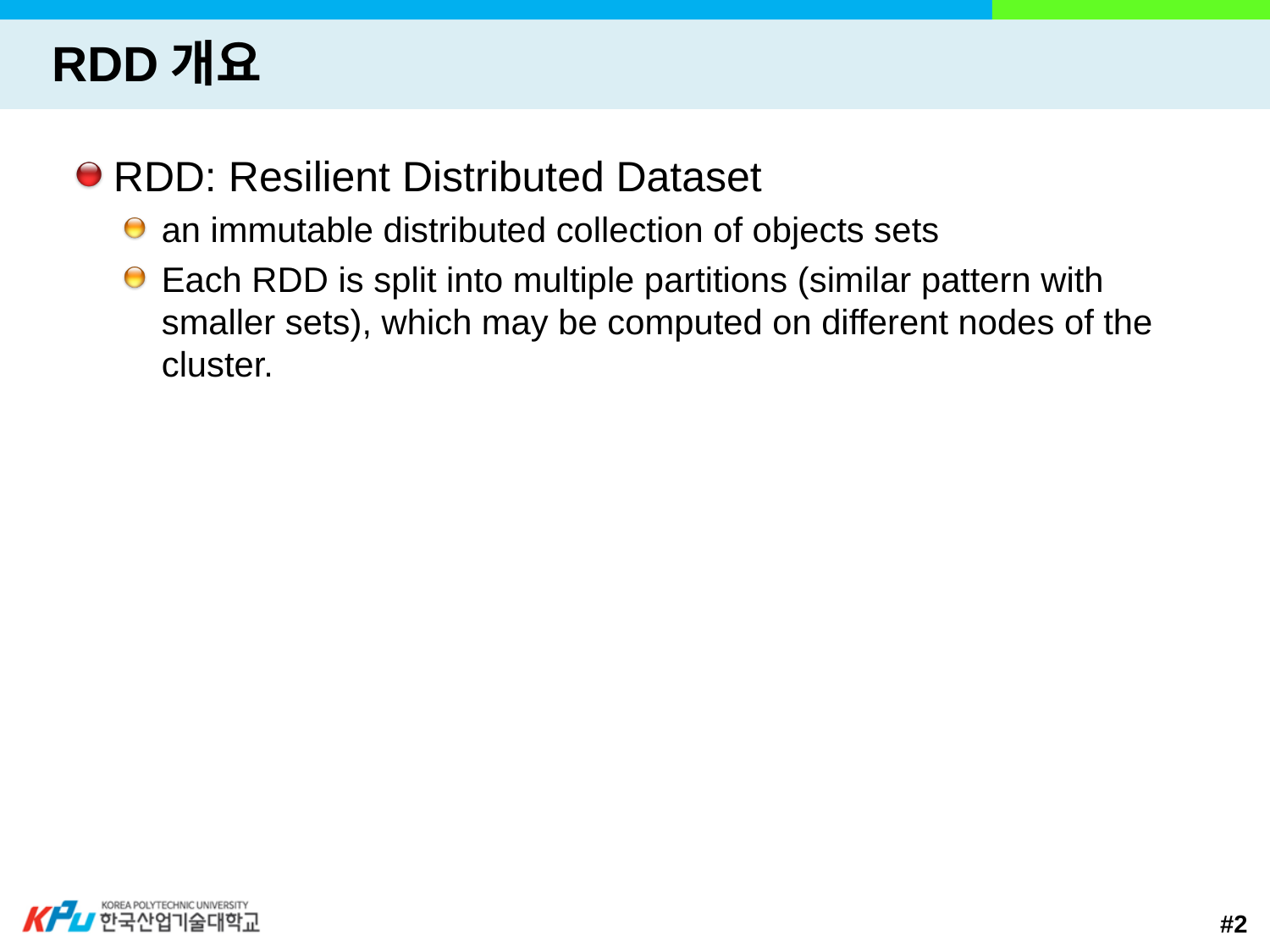

# RDD개요
RDD: Resilient Distributed Dataset
an immutable distributed collection of objects sets
Each RDD is split into multiple partitions (similar pattern with smaller sets), which may be computed on different nodes of the cluster.